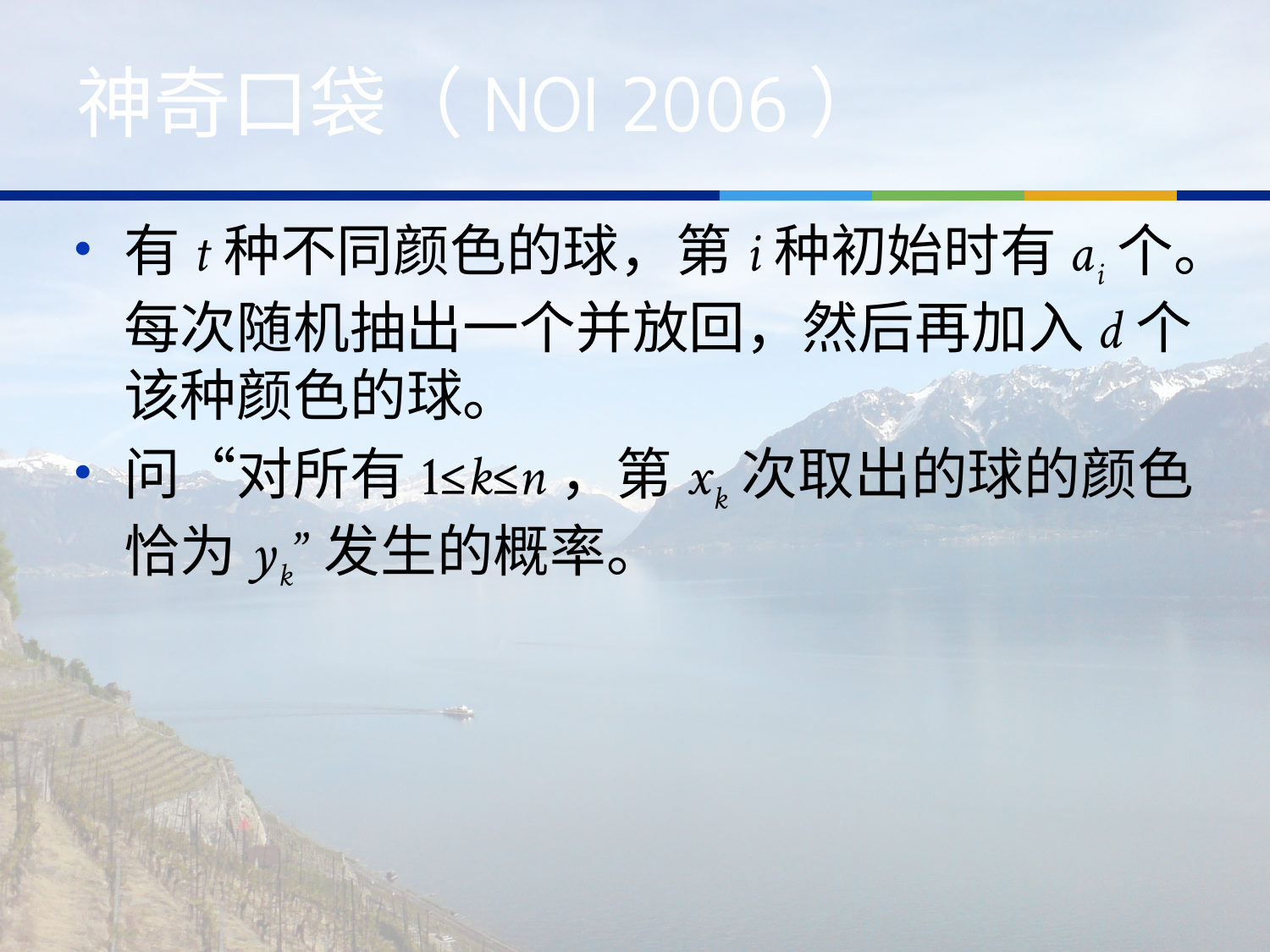

# 神奇口袋（NOI 2006）
有t种不同颜色的球，第i种初始时有ai个。每次随机抽出一个并放回，然后再加入d个该种颜色的球。
问“对所有1≤k≤n，第xk次取出的球的颜色恰为yk”发生的概率。